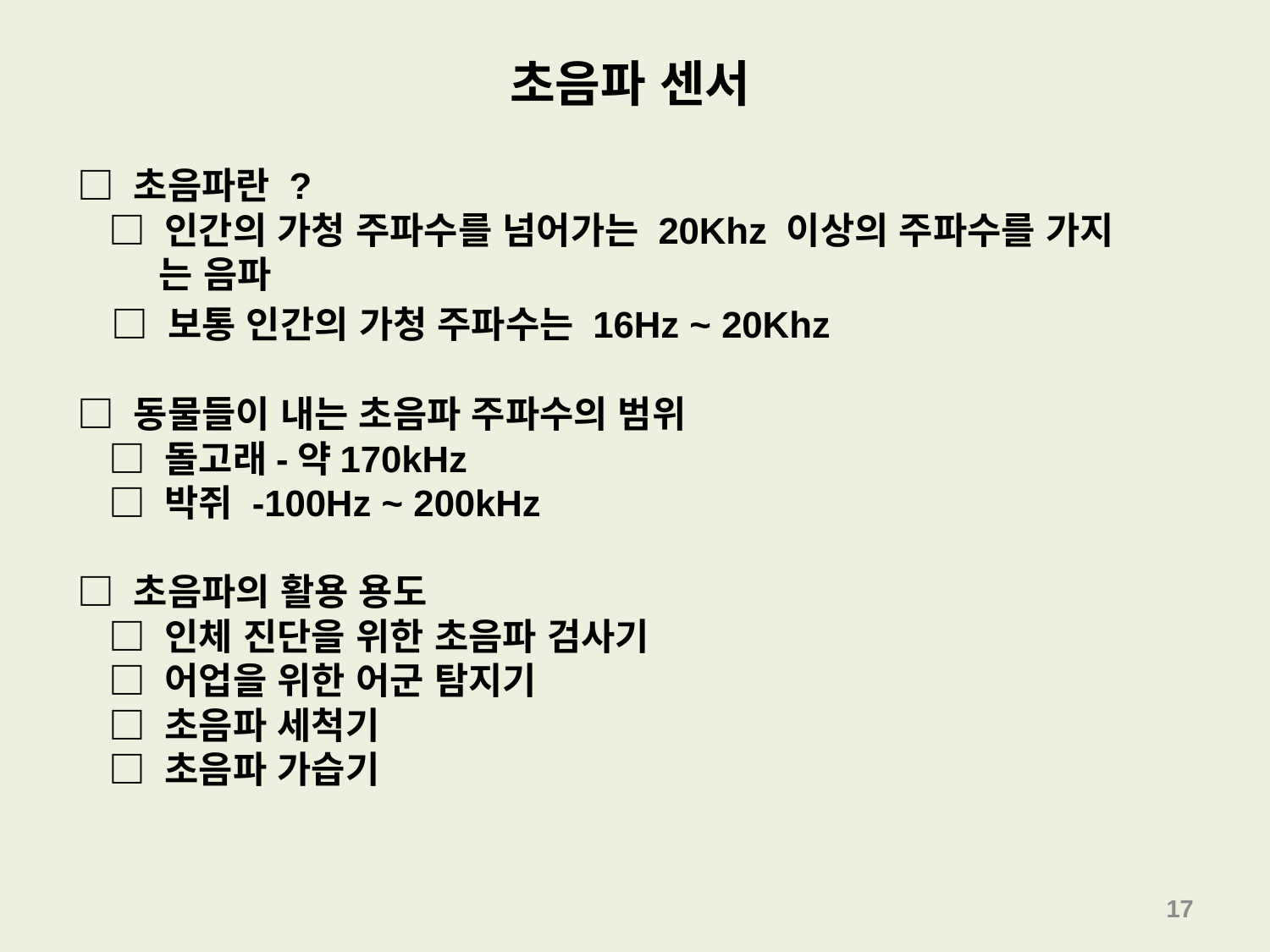

초음파 센서
□ 초음파란 ?
   □ 인간의 가청 주파수를 넘어가는 20Khz 이상의 주파수를 가지
       는 음파
   □ 보통 인간의 가청 주파수는 16Hz ~ 20Khz

□ 동물들이 내는 초음파 주파수의 범위
   □ 돌고래-약170kHz
   □ 박쥐 -100Hz ~ 200kHz

□ 초음파의 활용 용도
   □ 인체 진단을 위한 초음파 검사기
   □ 어업을 위한 어군 탐지기
   □ 초음파 세척기
   □ 초음파 가습기

17